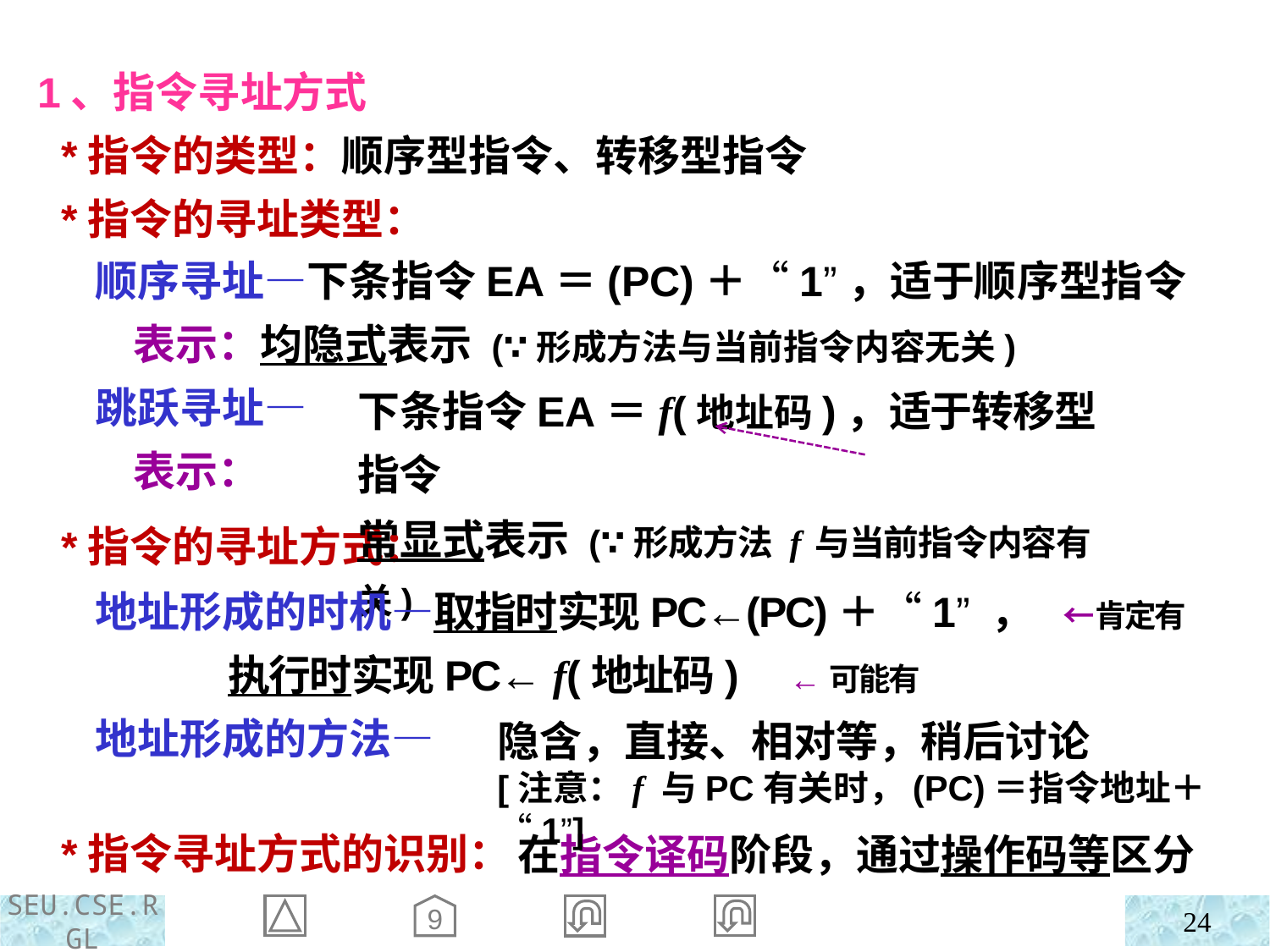

1、指令寻址方式
  *指令的类型：顺序型指令、转移型指令
  *指令的寻址类型：

  *指令的寻址方式：

  *指令寻址方式的识别：
     顺序寻址—下条指令EA＝(PC)＋“1”，适于顺序型指令
         表示：均隐式表示 (∵形成方法与当前指令内容无关)
     跳跃寻址—
         表示：
下条指令EA＝f(地址码)，适于转移型指令
常显式表示 (∵形成方法 f 与当前指令内容有关)
     地址形成的时机—取指时实现PC←(PC)＋“1” ，    ←肯定有
                       执行时实现PC← f(地址码)     ←可能有
     地址形成的方法—
隐含，直接、相对等，稍后讨论
[注意：f 与PC有关时，(PC)＝指令地址＋“1”]
在指令译码阶段，通过操作码等区分

9

24